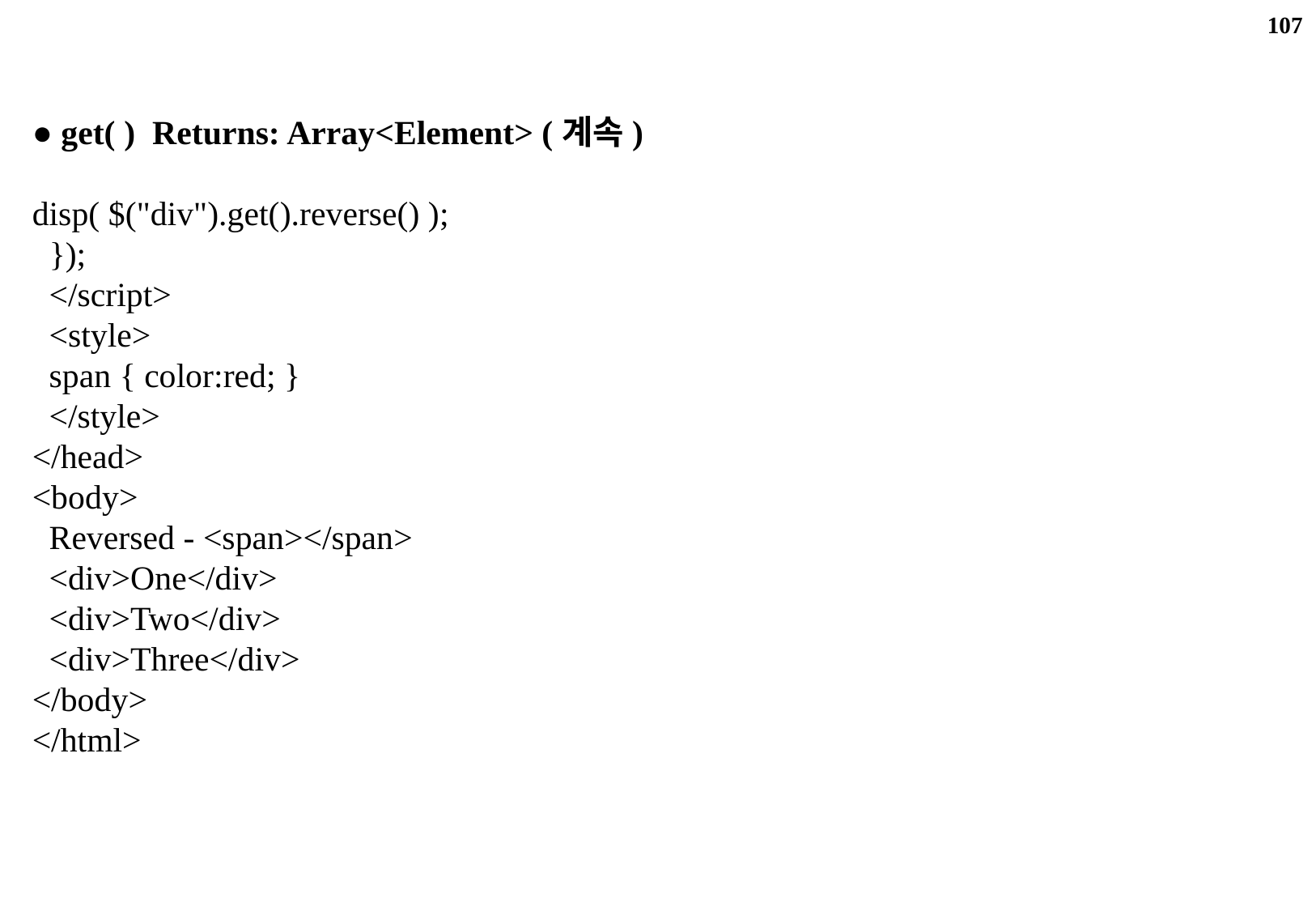

107
JQuery
● get( )  Returns: Array<Element> (계속)
disp( $("div").get().reverse() );
  });
  </script>
  <style>
  span { color:red; }
  </style>
</head>
<body>
  Reversed - <span></span>
  <div>One</div>
  <div>Two</div>
  <div>Three</div>
</body>
</html>